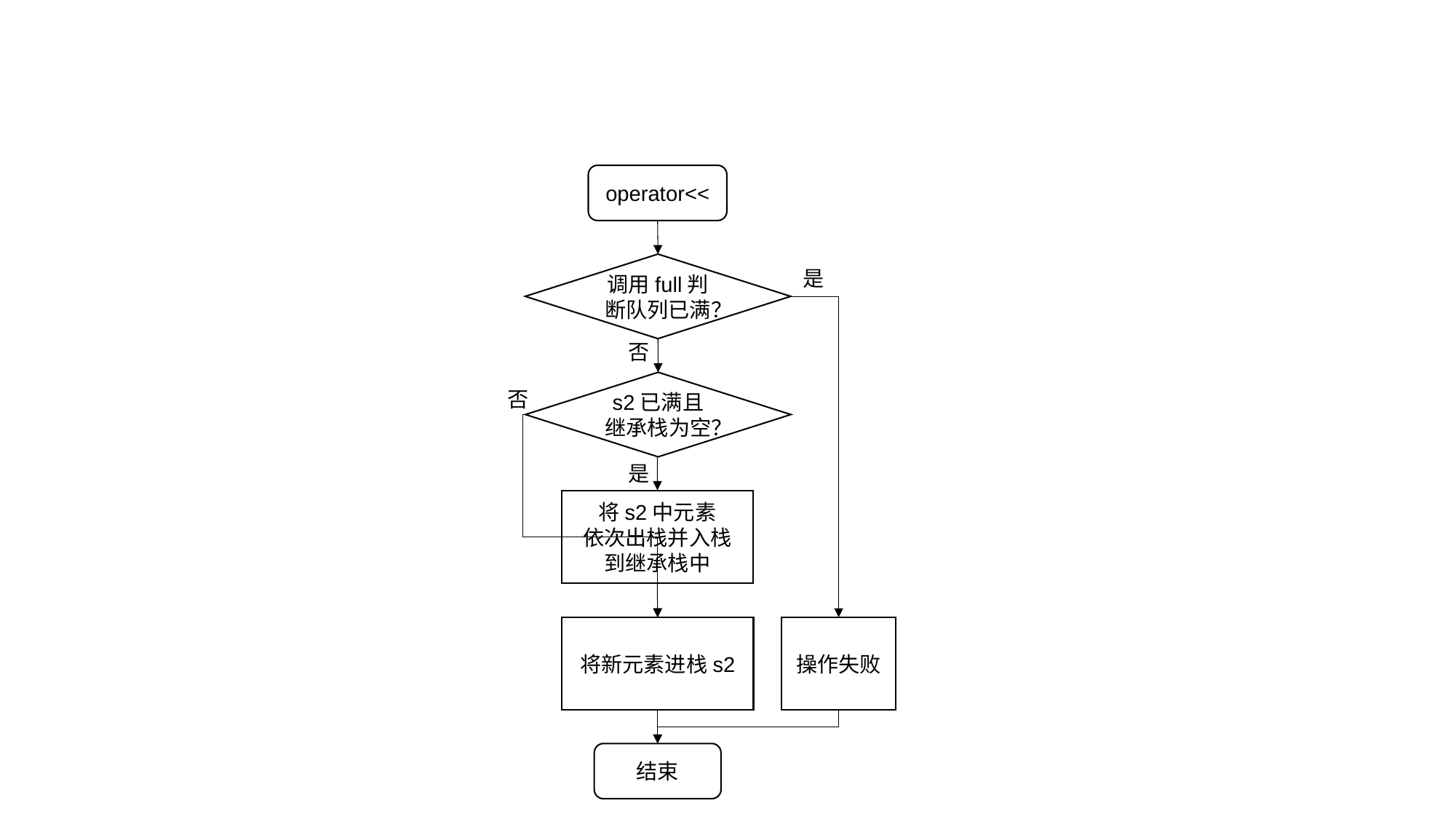

operator<<
调用full判断队列已满？
是
否
s2已满且继承栈为空？
否
是
将s2中元素
依次出栈并入栈到继承栈中
将新元素进栈s2
操作失败
结束